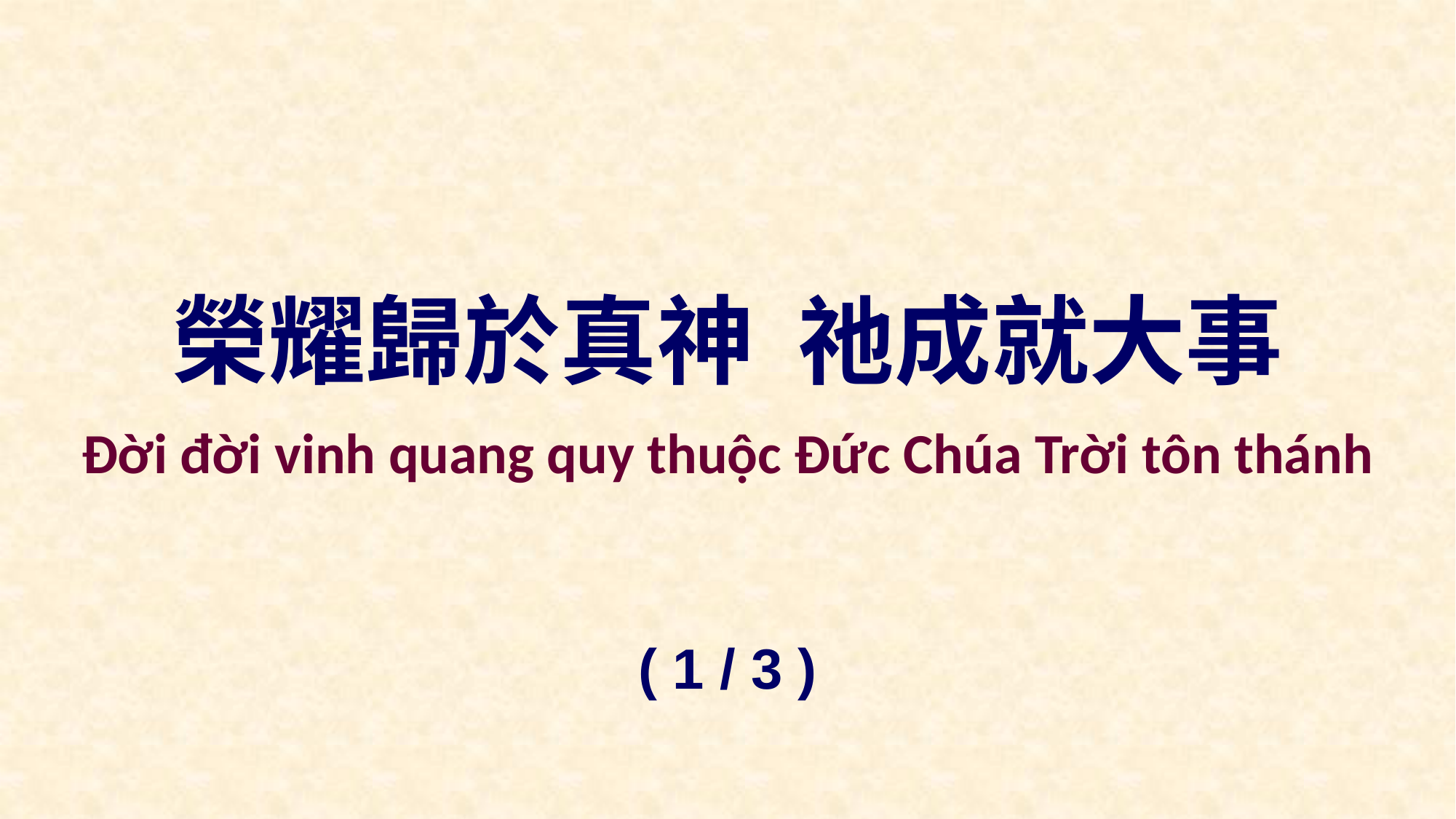

榮耀歸於真神  祂成就大事
Ðời đời vinh quang quy thuộc Ðức Chúa Trời tôn thánh
( 1 / 3 )